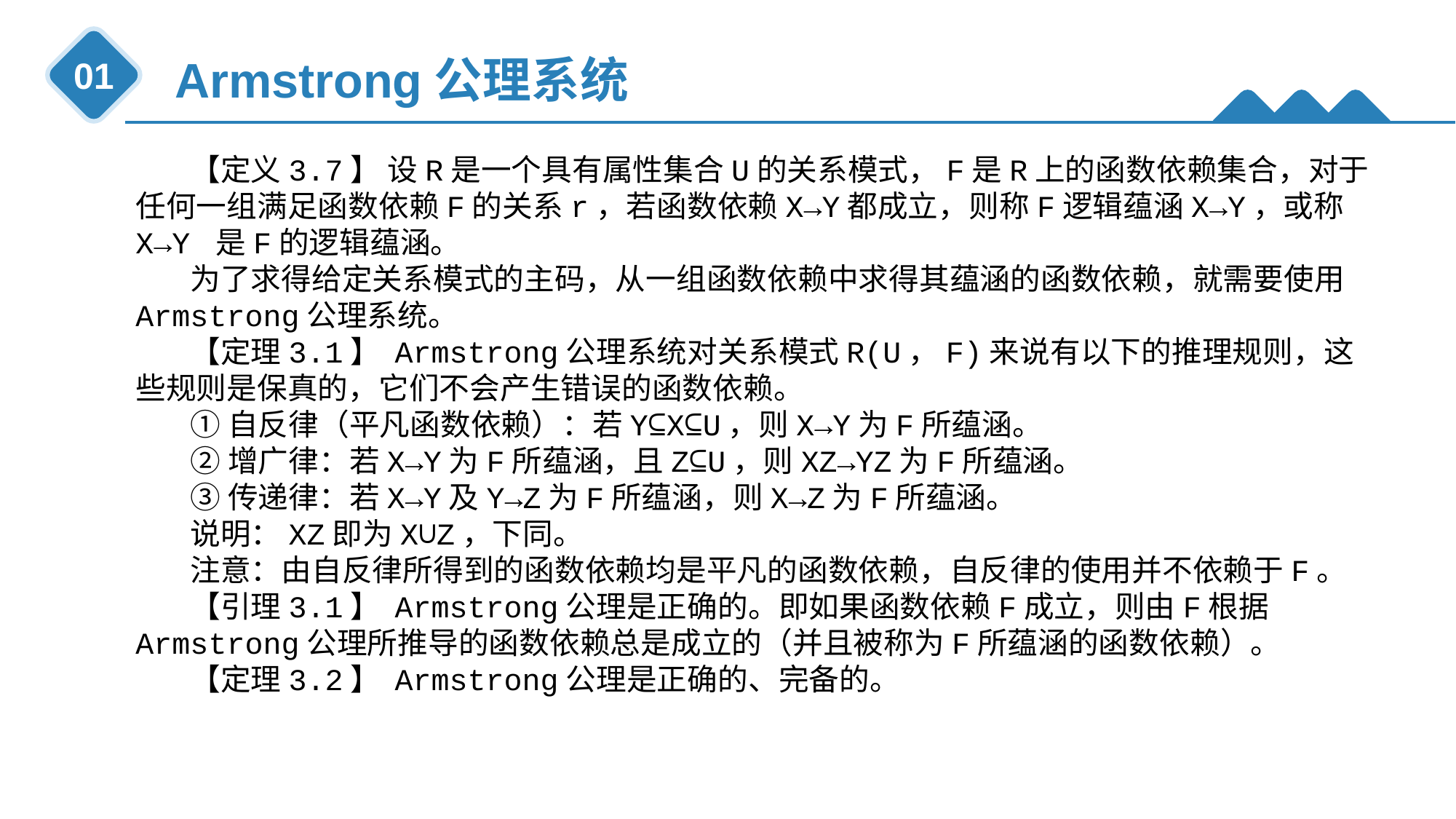

Armstrong公理系统
01

【定义3.7】 设R是一个具有属性集合U的关系模式，F是R上的函数依赖集合，对于任何一组满足函数依赖F的关系r，若函数依赖X→Y都成立，则称F逻辑蕴涵X→Y，或称X→Y 是F的逻辑蕴涵。
为了求得给定关系模式的主码，从一组函数依赖中求得其蕴涵的函数依赖，就需要使用Armstrong公理系统。
【定理3.1】 Armstrong公理系统对关系模式R(U，F)来说有以下的推理规则，这些规则是保真的，它们不会产生错误的函数依赖。
①自反律（平凡函数依赖）：若Y⊆X⊆U，则X→Y为F所蕴涵。
②增广律：若X→Y为F所蕴涵，且Z⊆U，则XZ→YZ为F所蕴涵。
③传递律：若X→Y及Y→Z为F所蕴涵，则X→Z为F所蕴涵。
说明：XZ即为X∪Z，下同。
注意：由自反律所得到的函数依赖均是平凡的函数依赖，自反律的使用并不依赖于F。
【引理3.1】 Armstrong公理是正确的。即如果函数依赖F成立，则由F根据Armstrong公理所推导的函数依赖总是成立的（并且被称为F所蕴涵的函数依赖）。
【定理3.2】 Armstrong公理是正确的、完备的。